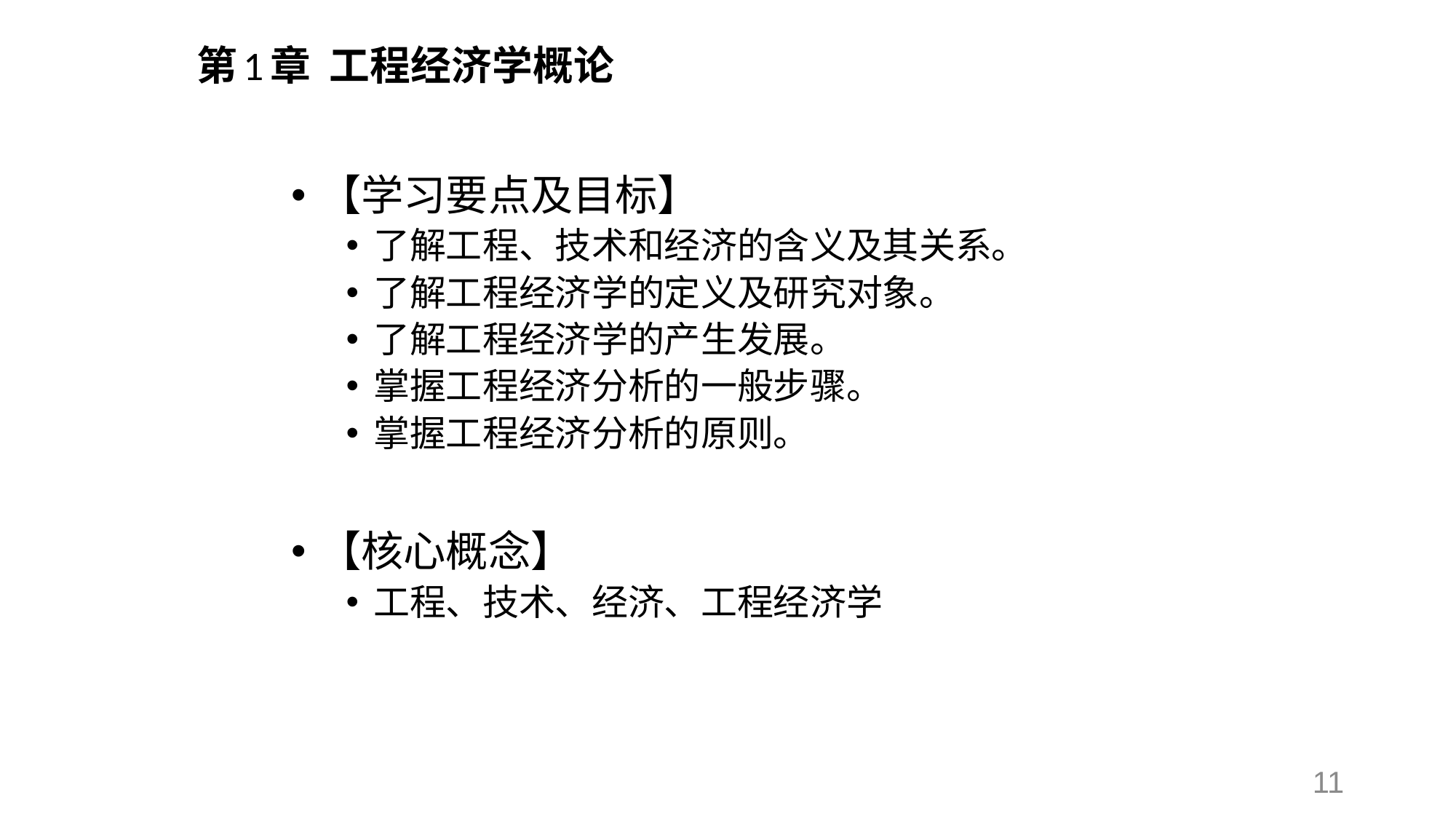

# 第1章  工程经济学概论
【学习要点及目标】
了解工程、技术和经济的含义及其关系。
了解工程经济学的定义及研究对象。
了解工程经济学的产生发展。
掌握工程经济分析的一般步骤。
掌握工程经济分析的原则。

【核心概念】
工程、技术、经济、工程经济学

11